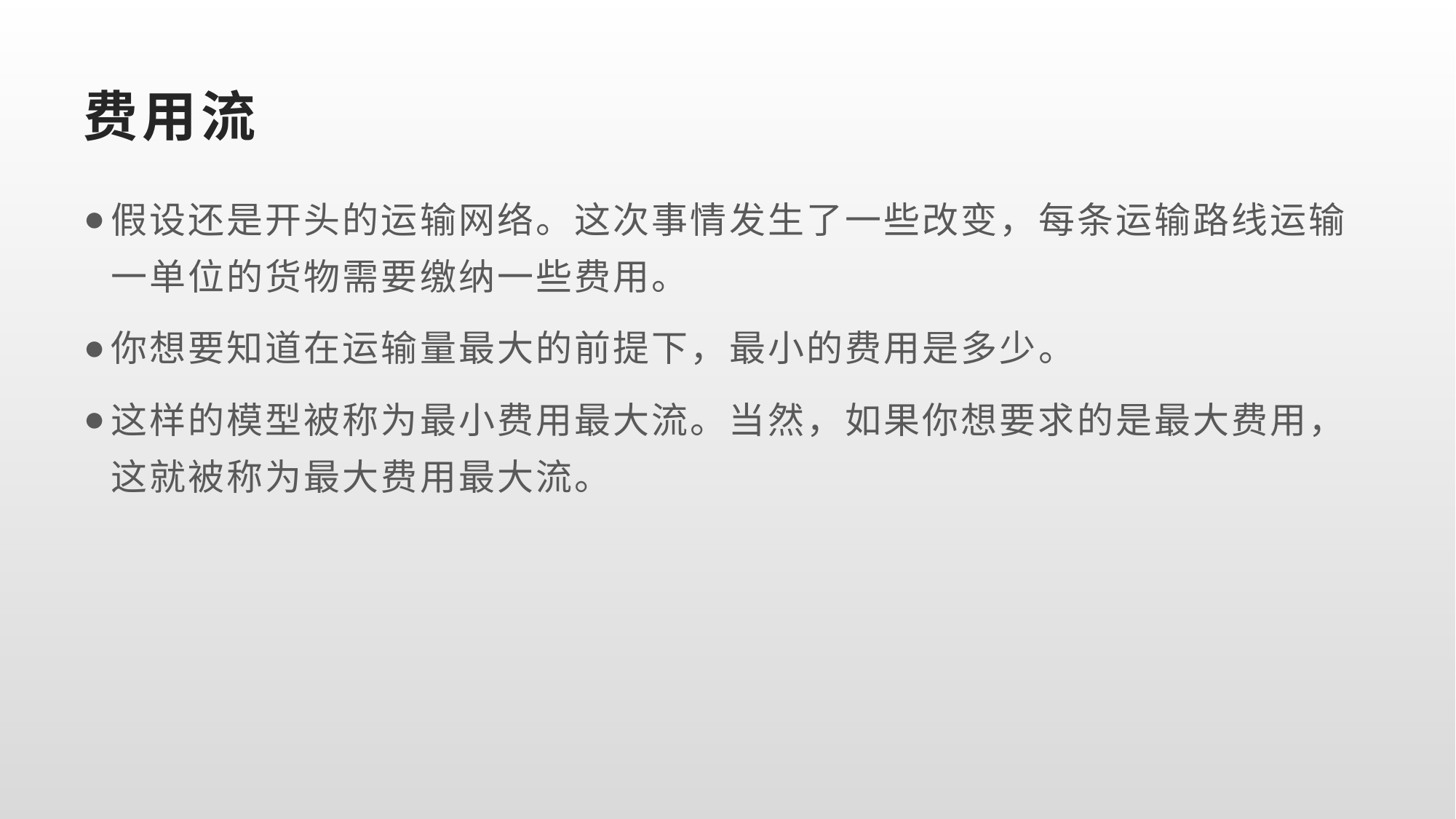

# 费用流
假设还是开头的运输网络。这次事情发生了一些改变，每条运输路线运输一单位的货物需要缴纳一些费用。
你想要知道在运输量最大的前提下，最小的费用是多少。
这样的模型被称为最小费用最大流。当然，如果你想要求的是最大费用，这就被称为最大费用最大流。